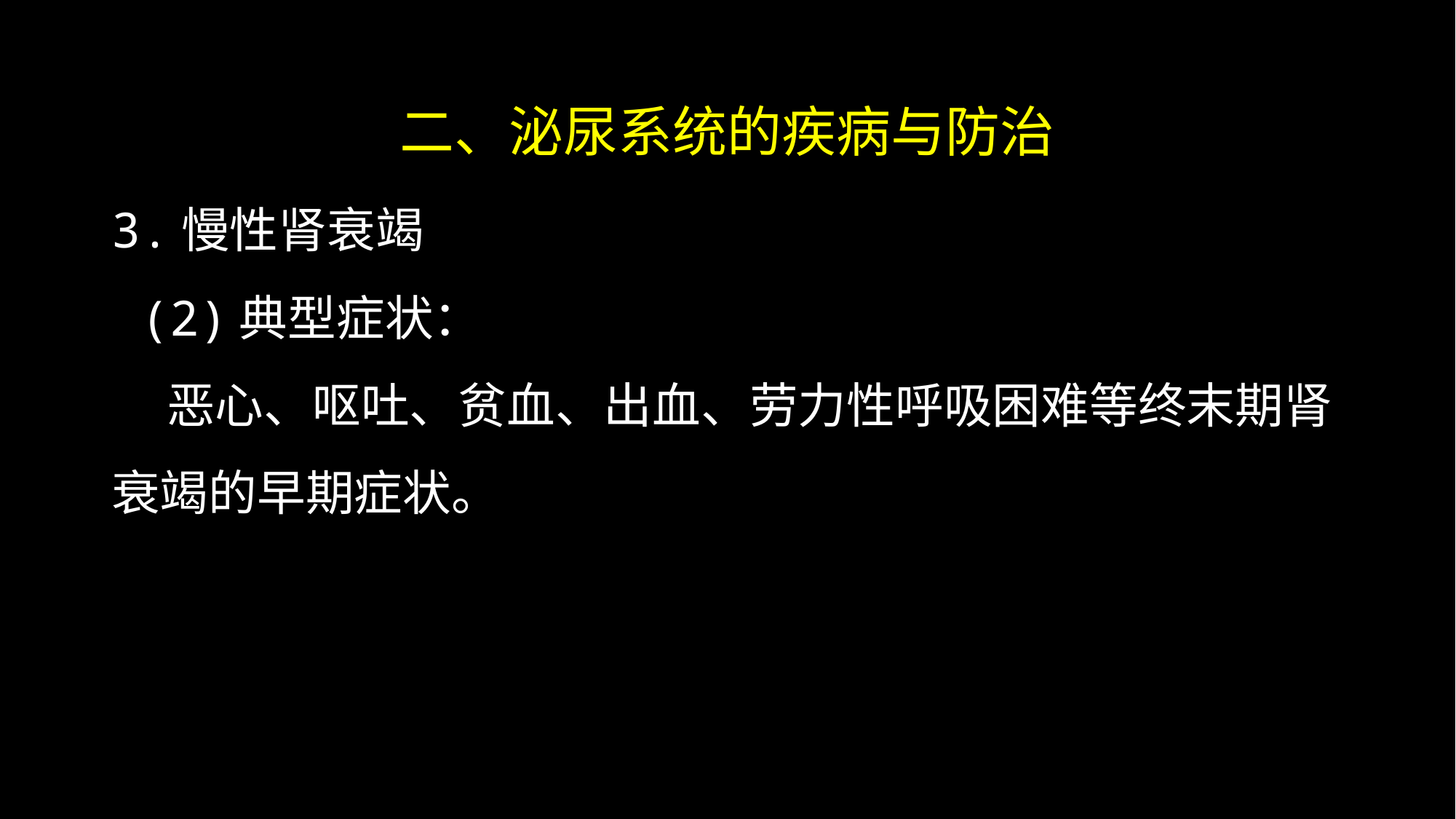

二、泌尿系统的疾病与防治
3.慢性肾衰竭
 (2)典型症状：
    恶心、呕吐、贫血、出血、劳力性呼吸困难等终末期肾衰竭的早期症状。